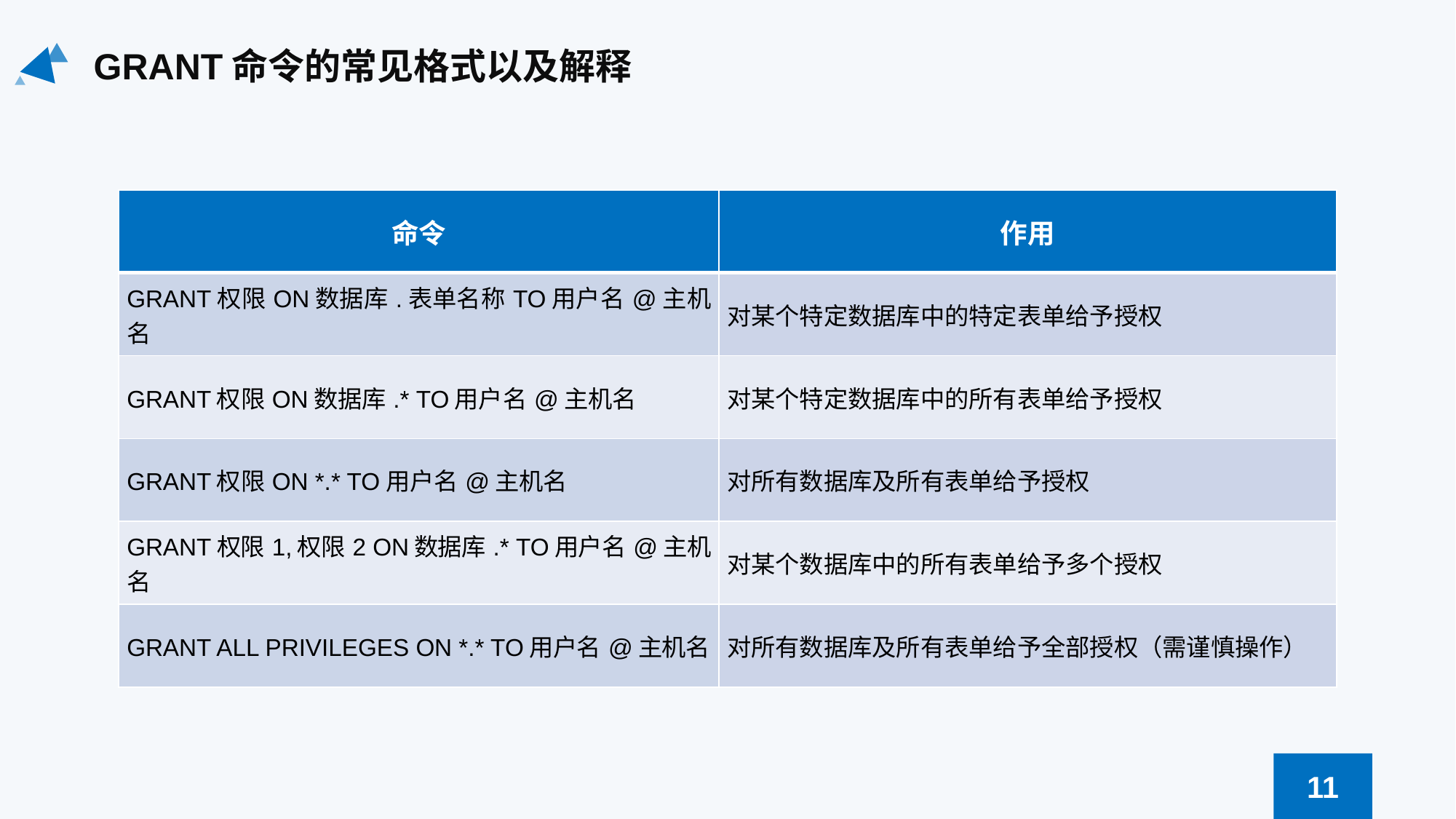

GRANT命令的常见格式以及解释

| 命令 | 作用 |
| --- | --- |
| GRANT权限ON数据库.表单名称TO用户名@主机名 | 对某个特定数据库中的特定表单给予授权 |
| GRANT权限ON数据库.\* TO用户名@主机名 | 对某个特定数据库中的所有表单给予授权 |
| GRANT权限ON \*.\* TO用户名@主机名 | 对所有数据库及所有表单给予授权 |
| GRANT权限1,权限2 ON数据库.\* TO用户名@主机名 | 对某个数据库中的所有表单给予多个授权 |
| GRANT ALL PRIVILEGES ON \*.\* TO用户名@主机名 | 对所有数据库及所有表单给予全部授权（需谨慎操作） |

11